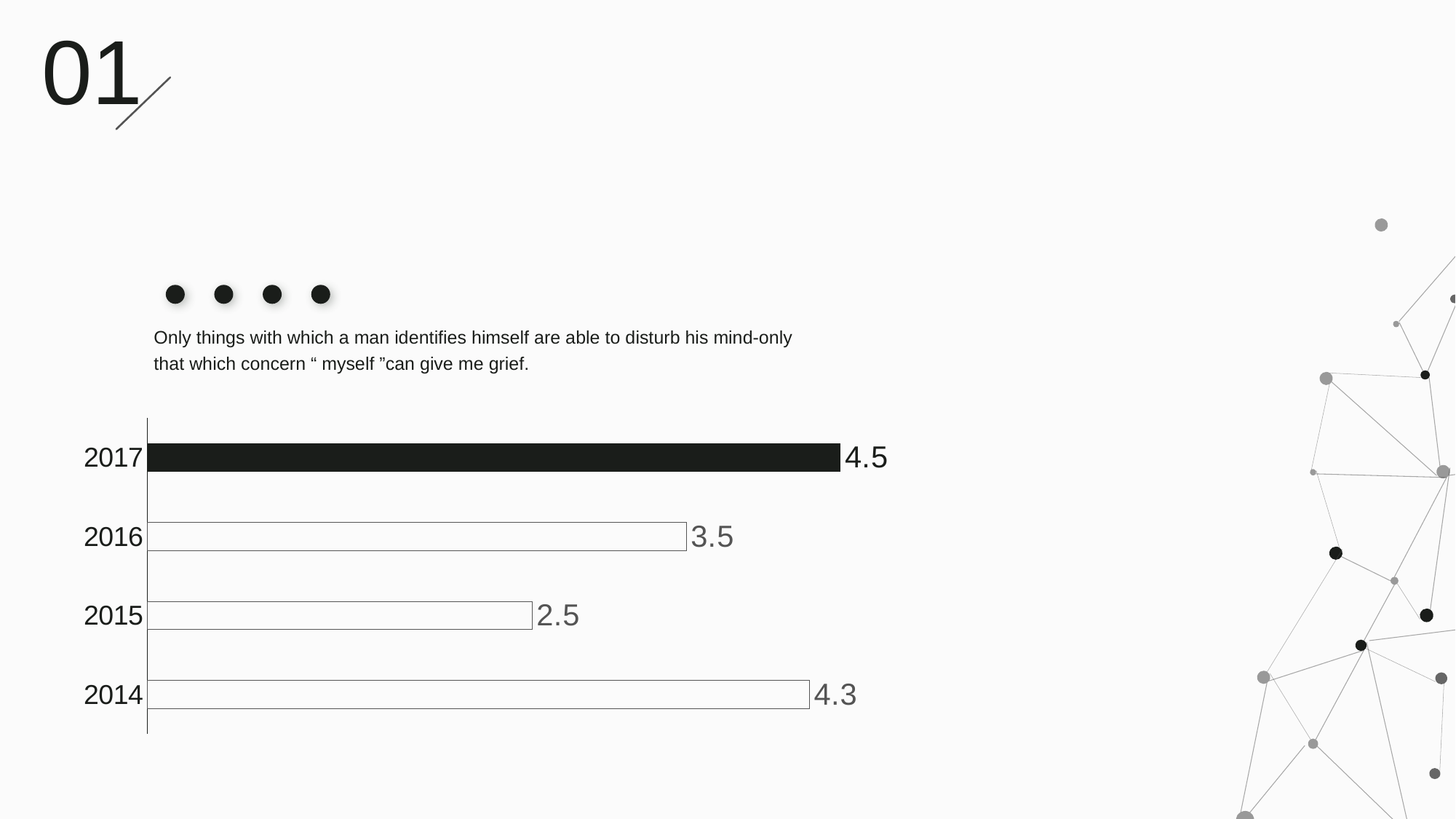

01

Only things with which a man identifies himself are able to disturb his mind-only that which concern “ myself ”can give me grief.

### Chart

| Category | 系列 1 |
|---|---|
| 2014 | 4.3 |
| 2015 | 2.5 |
| 2016 | 3.5 |
| 2017 | 4.5 |